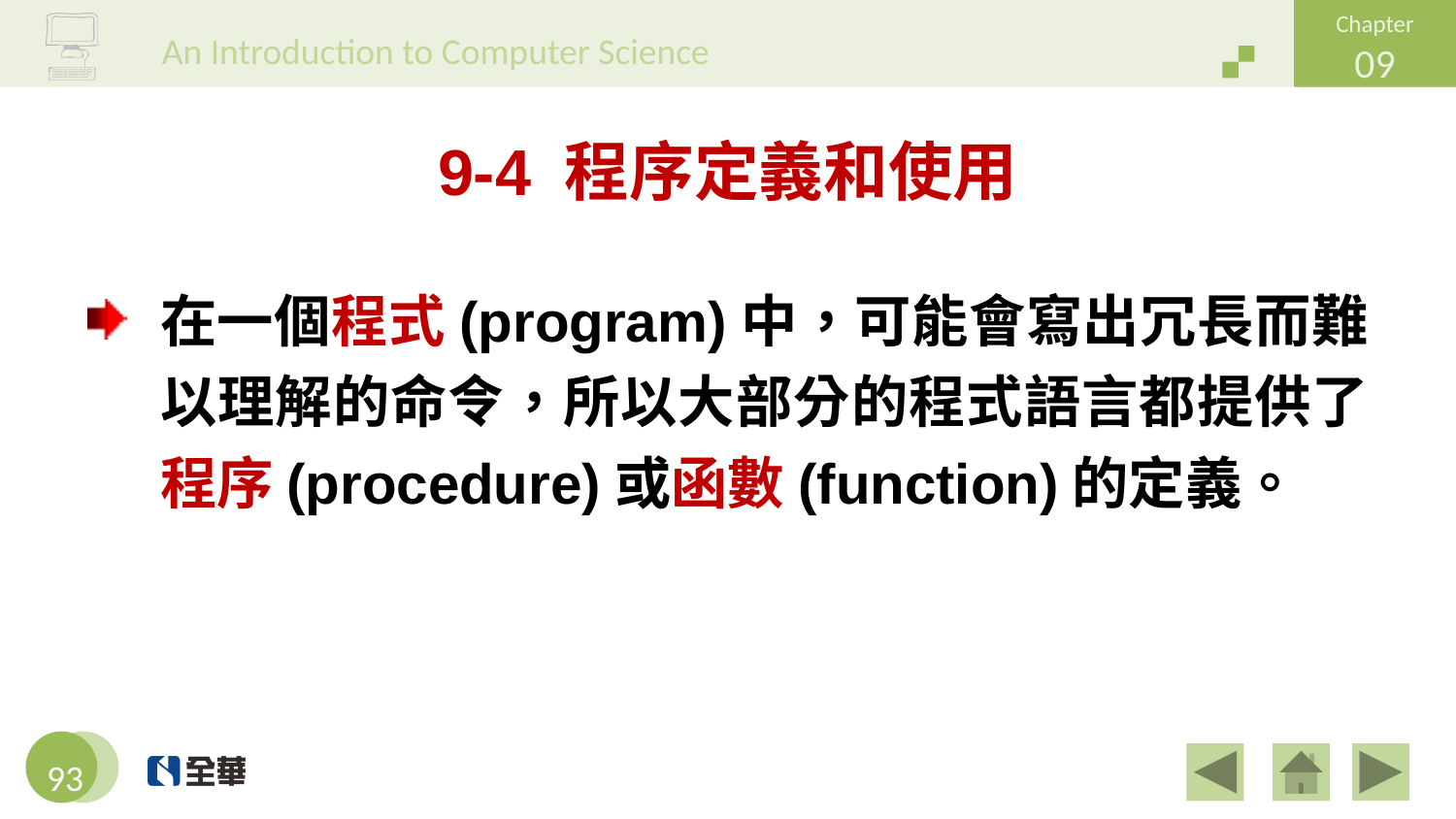

# 9-4 程序定義和使用
在一個程式(program)中，可能會寫出冗長而難以理解的命令，所以大部分的程式語言都提供了程序(procedure)或函數(function)的定義。